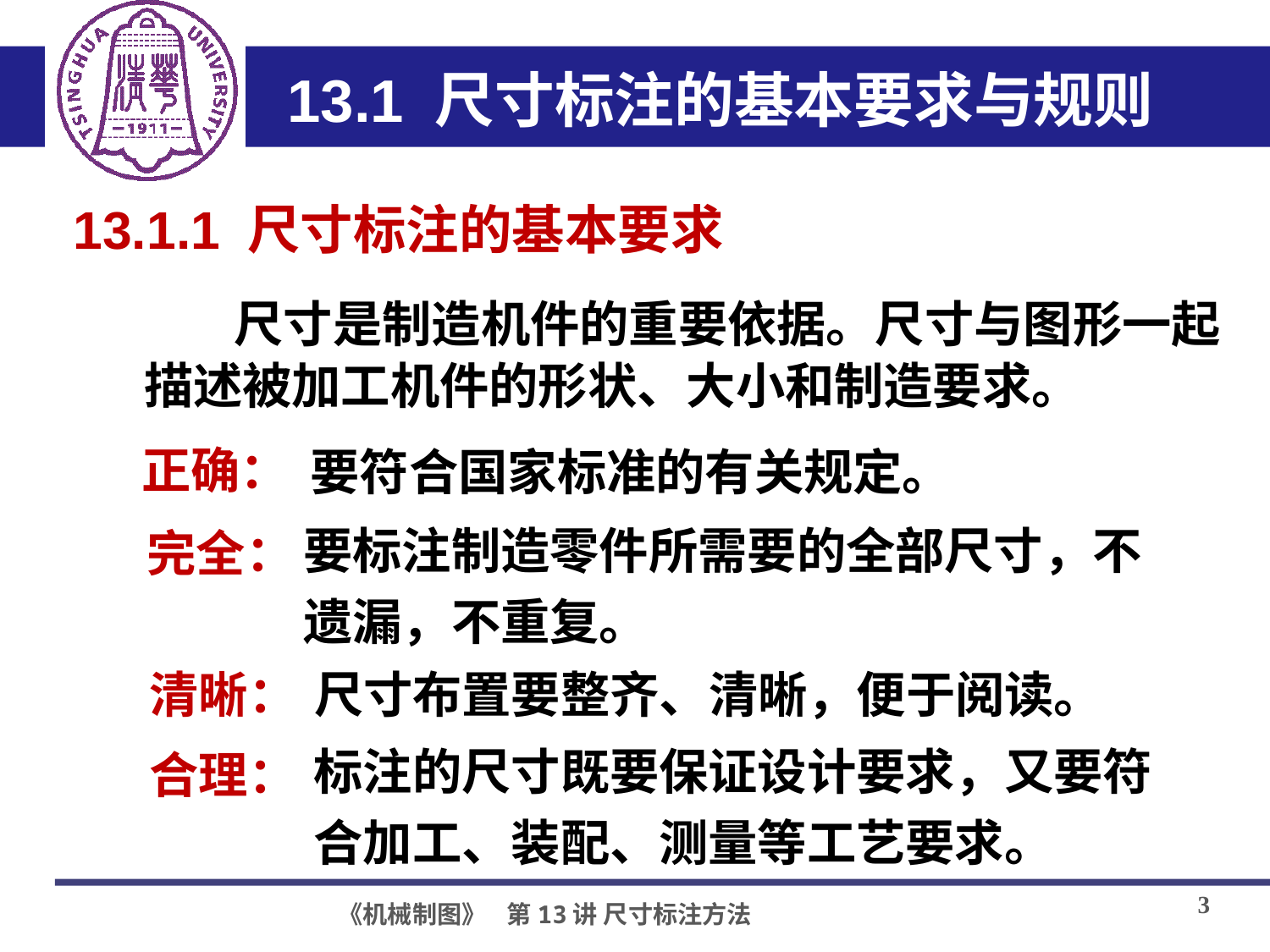

13.1 尺寸标注的基本要求与规则
13.1.1 尺寸标注的基本要求
       尺寸是制造机件的重要依据。尺寸与图形一起描述被加工机件的形状、大小和制造要求。
正确：
要符合国家标准的有关规定。
要标注制造零件所需要的全部尺寸，不遗漏，不重复。
完全：
清晰：
尺寸布置要整齐、清晰，便于阅读。
标注的尺寸既要保证设计要求，又要符合加工、装配、测量等工艺要求。
合理：
3